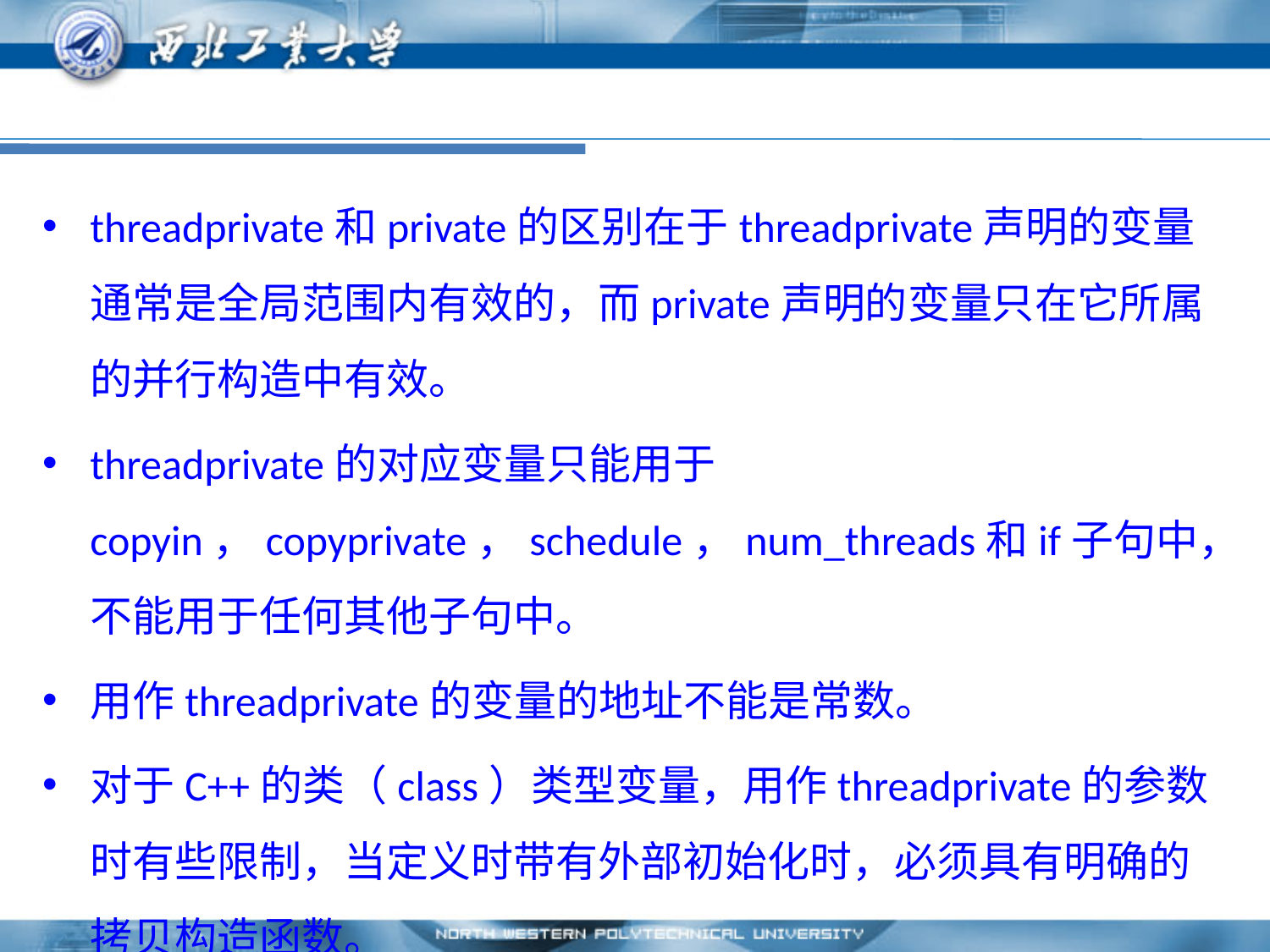

#
threadprivate和private的区别在于threadprivate声明的变量通常是全局范围内有效的，而private声明的变量只在它所属的并行构造中有效。
threadprivate的对应变量只能用于copyin，copyprivate，schedule，num_threads和if子句中，不能用于任何其他子句中。
用作threadprivate的变量的地址不能是常数。
对于C++的类（class）类型变量，用作threadprivate的参数时有些限制，当定义时带有外部初始化时，必须具有明确的拷贝构造函数。